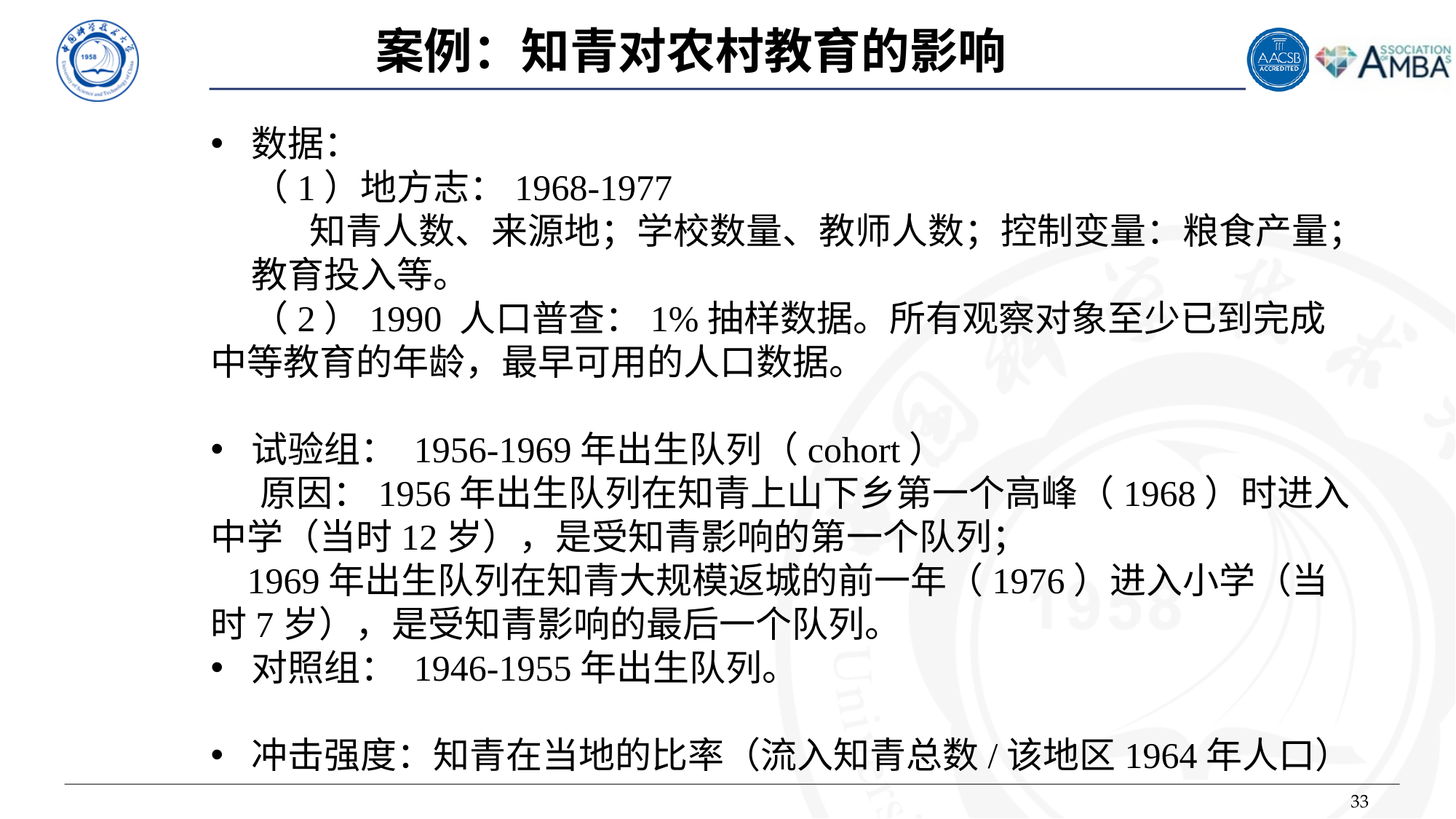

案例：知青对农村教育的影响
数据：
    （1）地方志：1968-1977
           知青人数、来源地；学校数量、教师人数；控制变量：粮食产量；     教育投入等。
    （2）1990 人口普查：1%抽样数据。所有观察对象至少已到完成中等教育的年龄，最早可用的人口数据。

试验组： 1956-1969年出生队列（cohort）
     原因：1956年出生队列在知青上山下乡第一个高峰（1968）时进入中学（当时12岁），是受知青影响的第一个队列；
    1969年出生队列在知青大规模返城的前一年（1976）进入小学（当时7岁），是受知青影响的最后一个队列。
对照组： 1946-1955年出生队列。

冲击强度：知青在当地的比率（流入知青总数/该地区1964年人口）